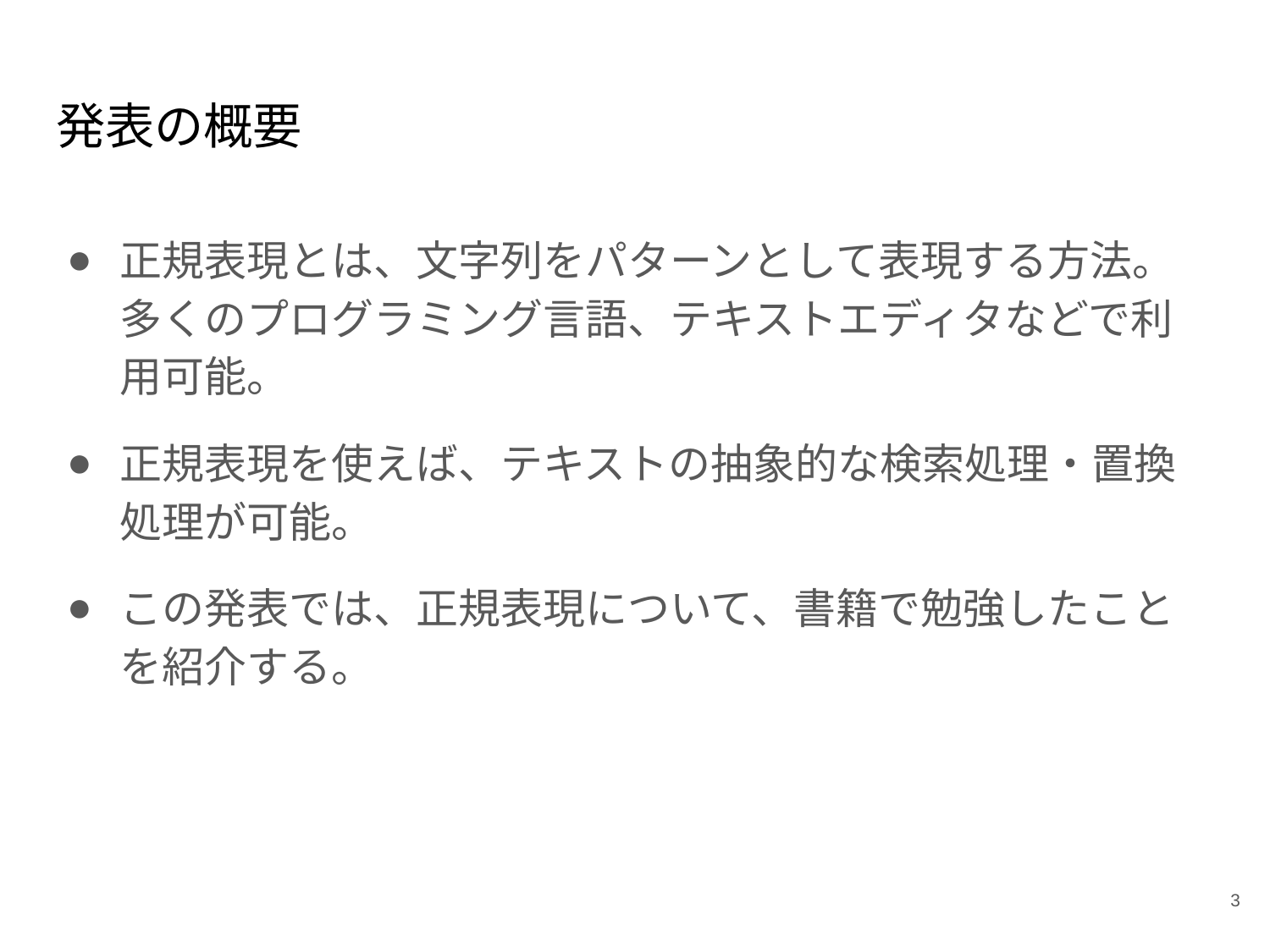

# 発表の概要
正規表現とは、文字列をパターンとして表現する方法。多くのプログラミング言語、テキストエディタなどで利用可能。
正規表現を使えば、テキストの抽象的な検索処理・置換処理が可能。
この発表では、正規表現について、書籍で勉強したことを紹介する。
3